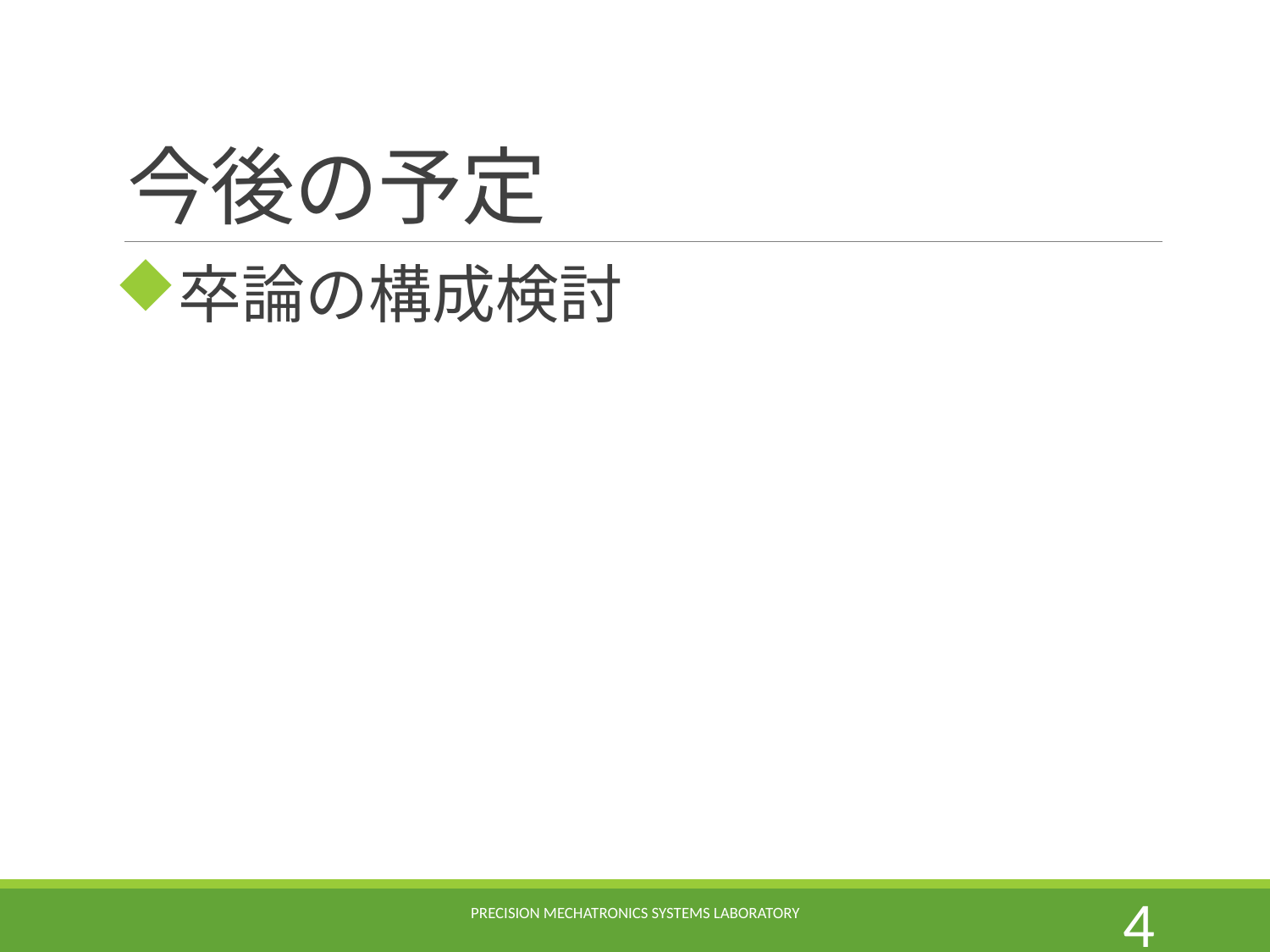

# 今後の予定
卒論の構成検討

Precision Mechatronics Systems Laboratory

4